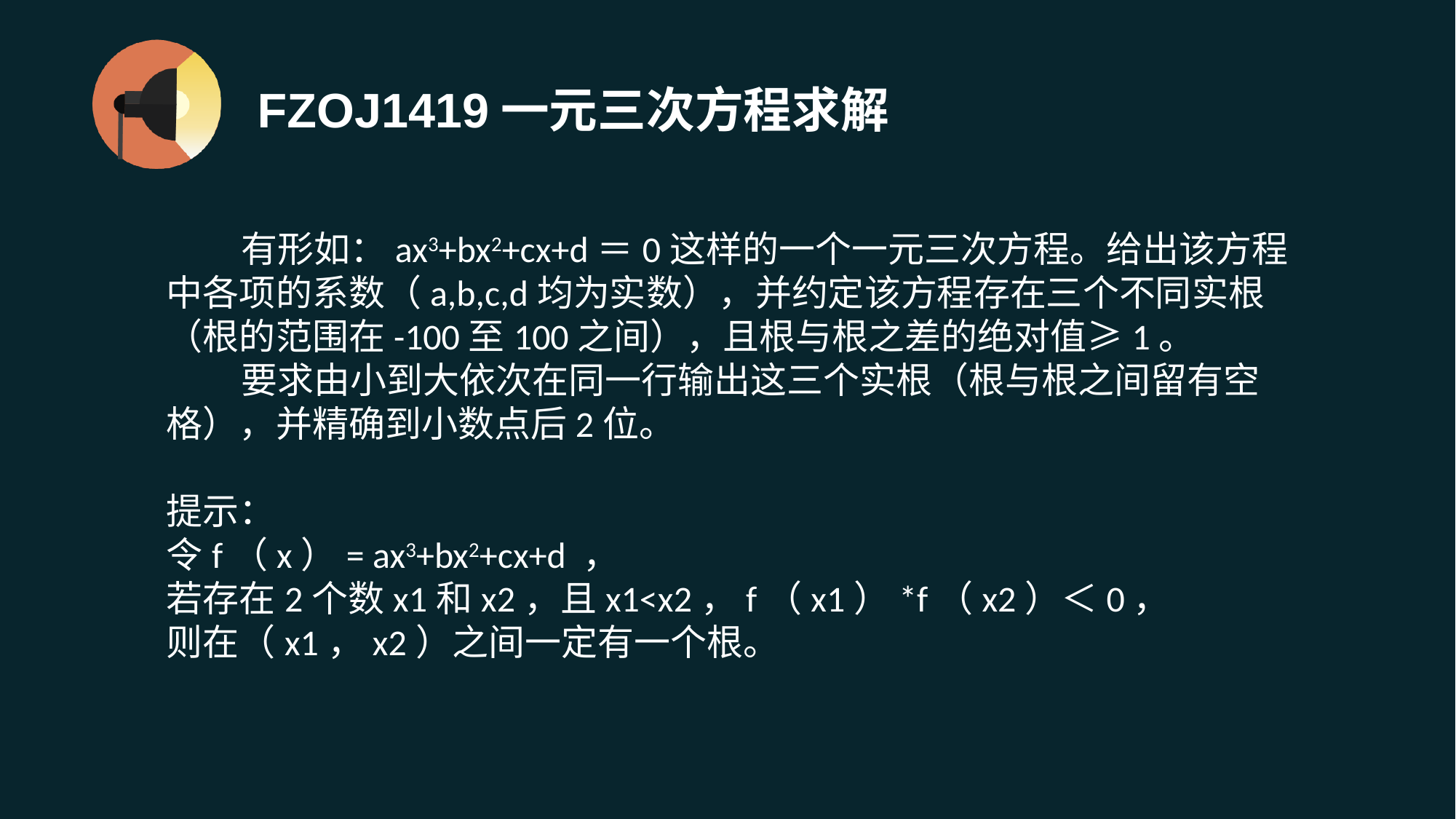

# FZOJ1419一元三次方程求解
        有形如：ax3+bx2+cx+d＝0这样的一个一元三次方程。给出该方程中各项的系数（a,b,c,d均为实数），并约定该方程存在三个不同实根（根的范围在-100至100之间），且根与根之差的绝对值≥1。
        要求由小到大依次在同一行输出这三个实根（根与根之间留有空格），并精确到小数点后2位。

提示：
令f（x）= ax3+bx2+cx+d ，
若存在2个数x1和x2，且x1<x2，f（x1）*f（x2）＜0，
则在（x1，x2）之间一定有一个根。